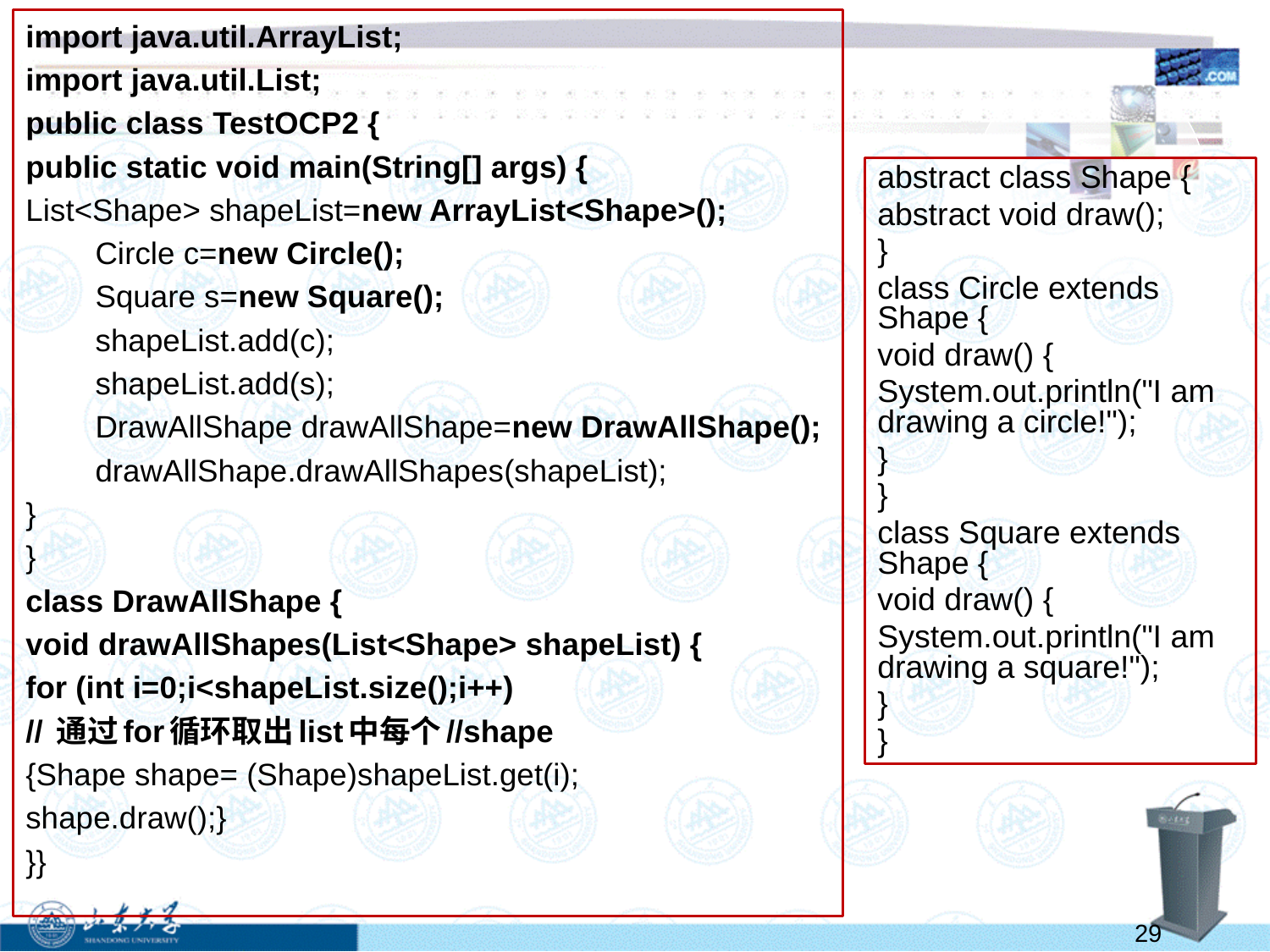

import java.util.ArrayList;
import java.util.List;
public class TestOCP2 {
public static void main(String[] args) {
List<Shape> shapeList=new ArrayList<Shape>();
        Circle c=new Circle();
        Square s=new Square();
        shapeList.add(c);
        shapeList.add(s);
        DrawAllShape drawAllShape=new DrawAllShape();
        drawAllShape.drawAllShapes(shapeList);
}
}
class DrawAllShape {
void drawAllShapes(List<Shape> shapeList) {
for (int i=0;i<shapeList.size();i++)
// 通过for循环取出list中每个//shape
{Shape shape= (Shape)shapeList.get(i);
shape.draw();}
}}
abstract class Shape {
abstract void draw();
}
class Circle extends Shape {
void draw() {
System.out.println("I am drawing a circle!");
}
}
class Square extends Shape {
void draw() {
System.out.println("I am drawing a square!");
}
}
29